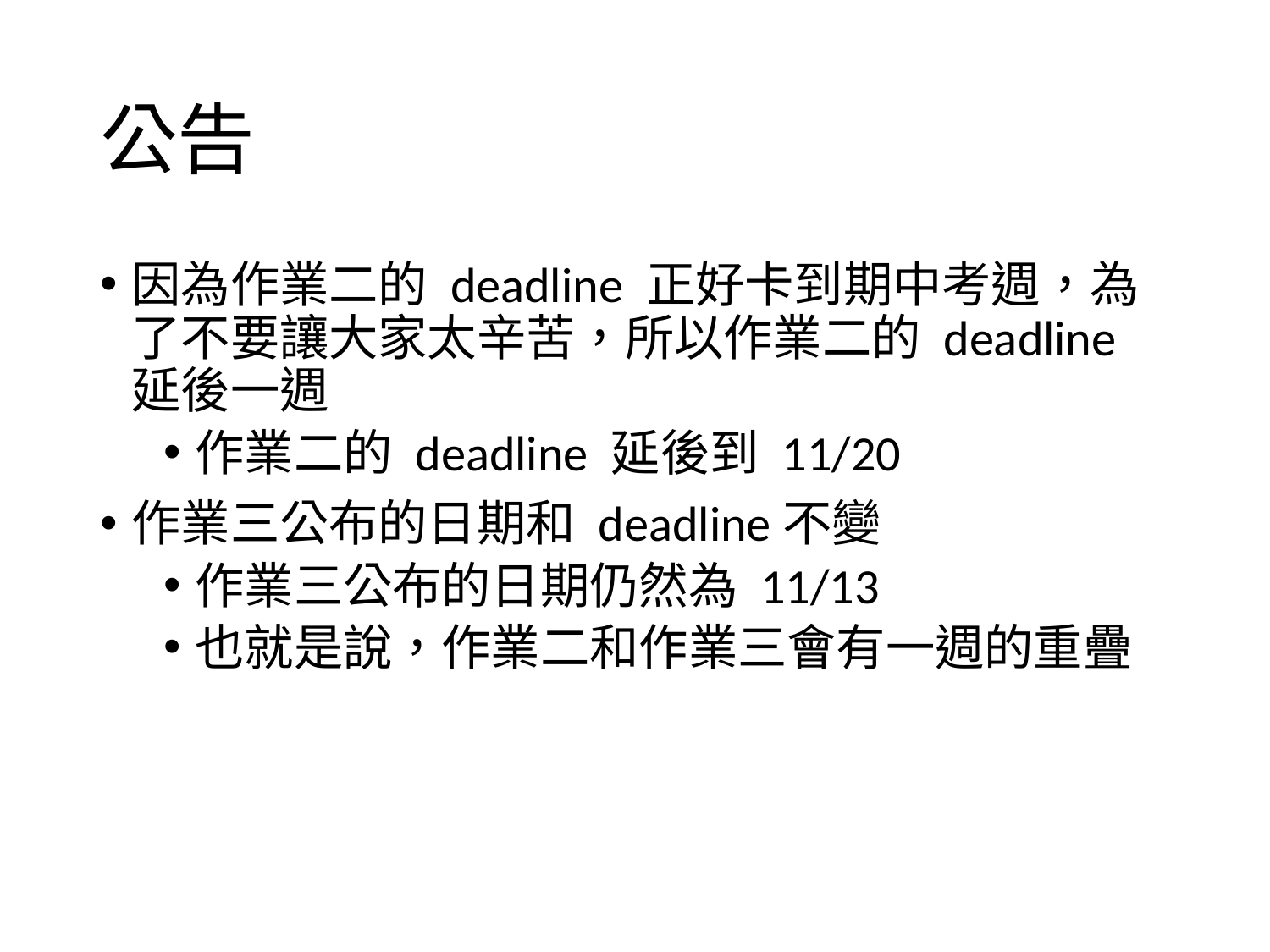

# 公告
因為作業二的 deadline 正好卡到期中考週，為了不要讓大家太辛苦，所以作業二的 deadline 延後一週
作業二的 deadline 延後到 11/20
作業三公布的日期和 deadline不變
作業三公布的日期仍然為 11/13
也就是說，作業二和作業三會有一週的重疊